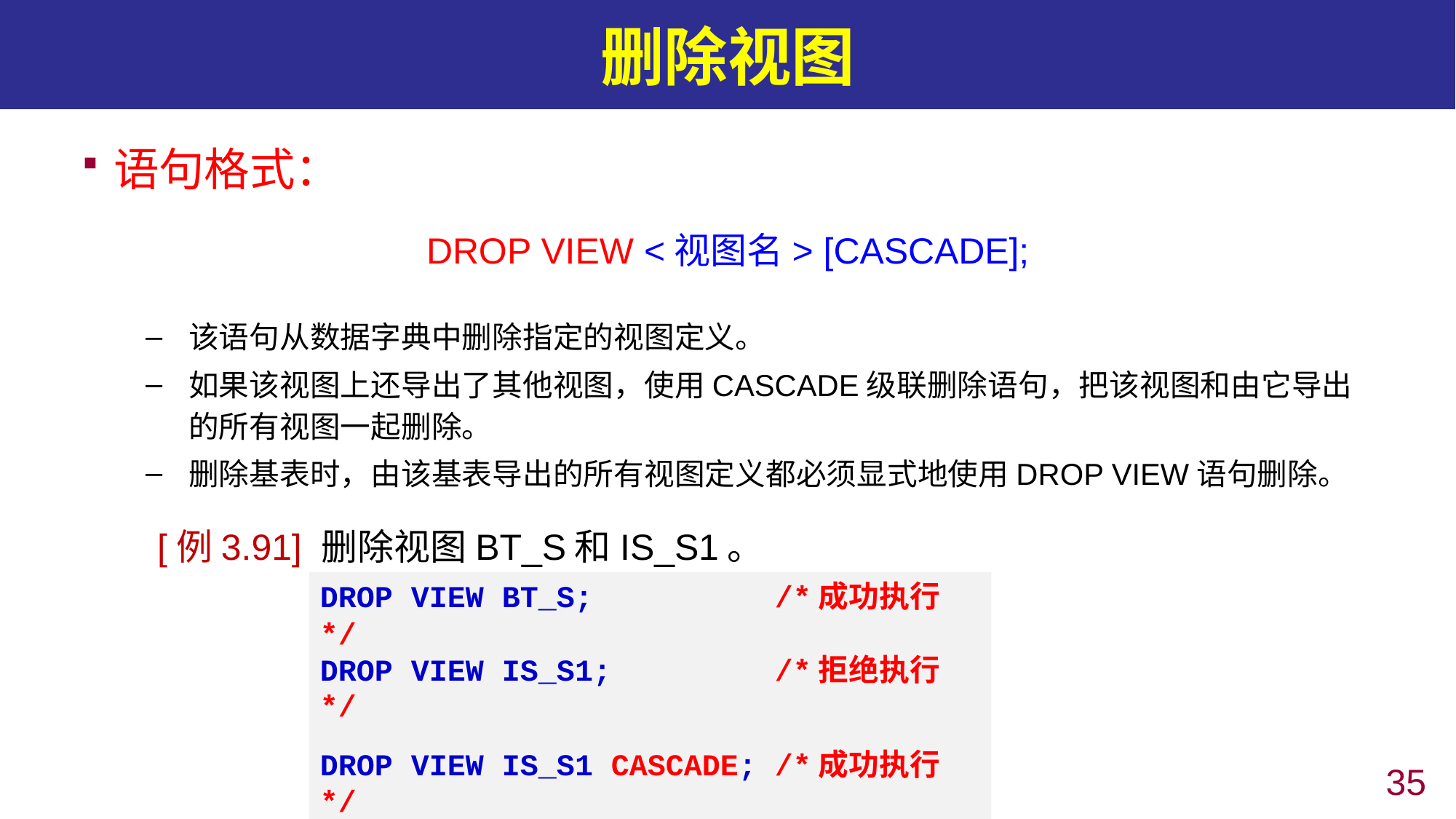

# 删除视图
语句格式：

DROP VIEW <视图名> [CASCADE];

该语句从数据字典中删除指定的视图定义。
如果该视图上还导出了其他视图，使用CASCADE级联删除语句，把该视图和由它导出的所有视图一起删除。
删除基表时，由该基表导出的所有视图定义都必须显式地使用DROP VIEW语句删除。

[例3.91] 删除视图BT_S和IS_S1。

DROP VIEW BT_S;          /*成功执行*/
DROP VIEW IS_S1;         /*拒绝执行*/

DROP VIEW IS_S1 CASCADE; /*成功执行*/
35